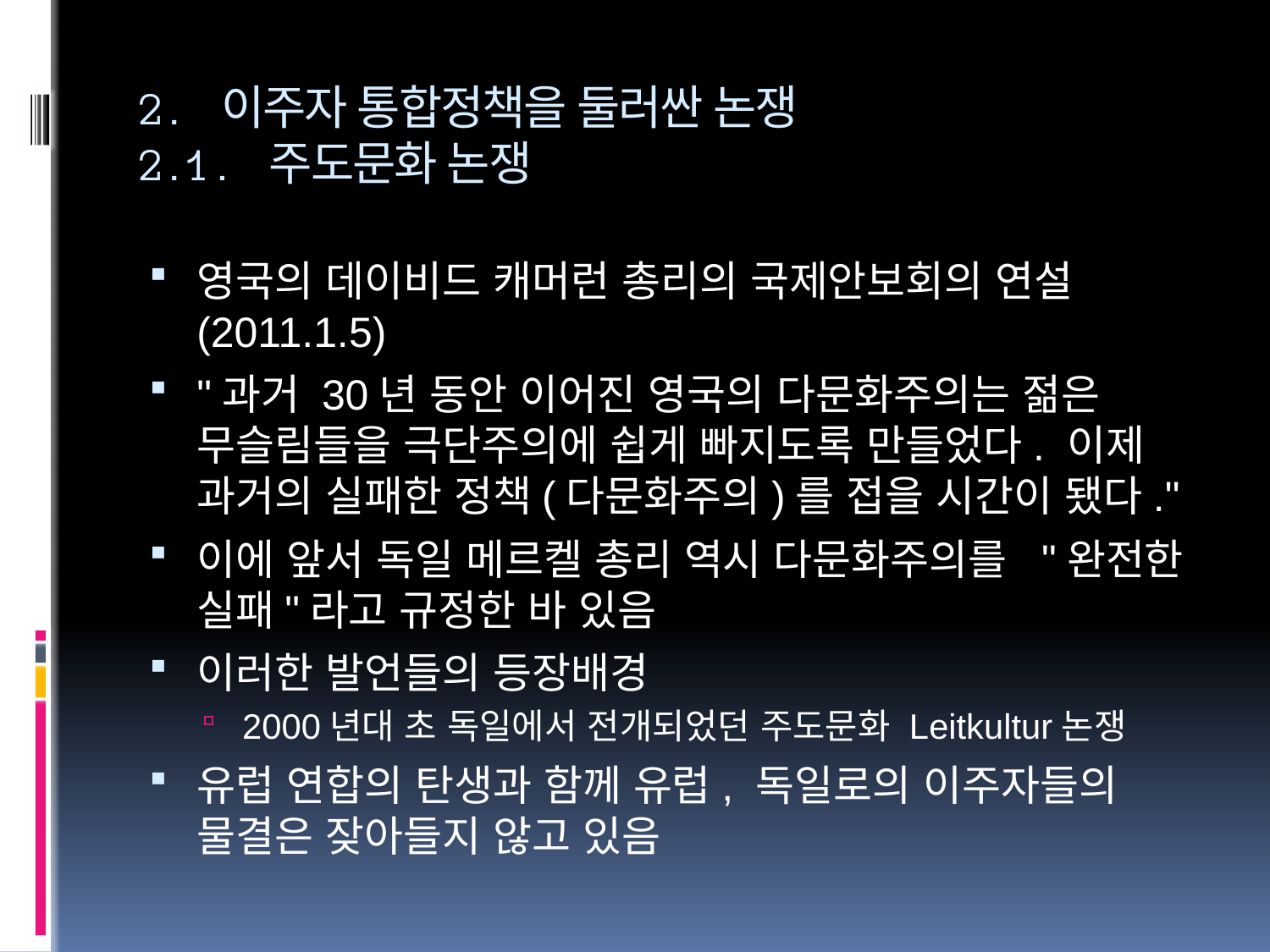

# 2. 이주자 통합정책을 둘러싼 논쟁 2.1. 주도문화 논쟁
영국의 데이비드 캐머런 총리의 국제안보회의 연설(2011.1.5)
"과거 30년 동안 이어진 영국의 다문화주의는 젊은 무슬림들을 극단주의에 쉽게 빠지도록 만들었다. 이제 과거의 실패한 정책(다문화주의)를 접을 시간이 됐다."
이에 앞서 독일 메르켈 총리 역시 다문화주의를  "완전한 실패"라고 규정한 바 있음
이러한 발언들의 등장배경
2000년대 초 독일에서 전개되었던 주도문화 Leitkultur논쟁
유럽 연합의 탄생과 함께 유럽, 독일로의 이주자들의 물결은 잦아들지 않고 있음